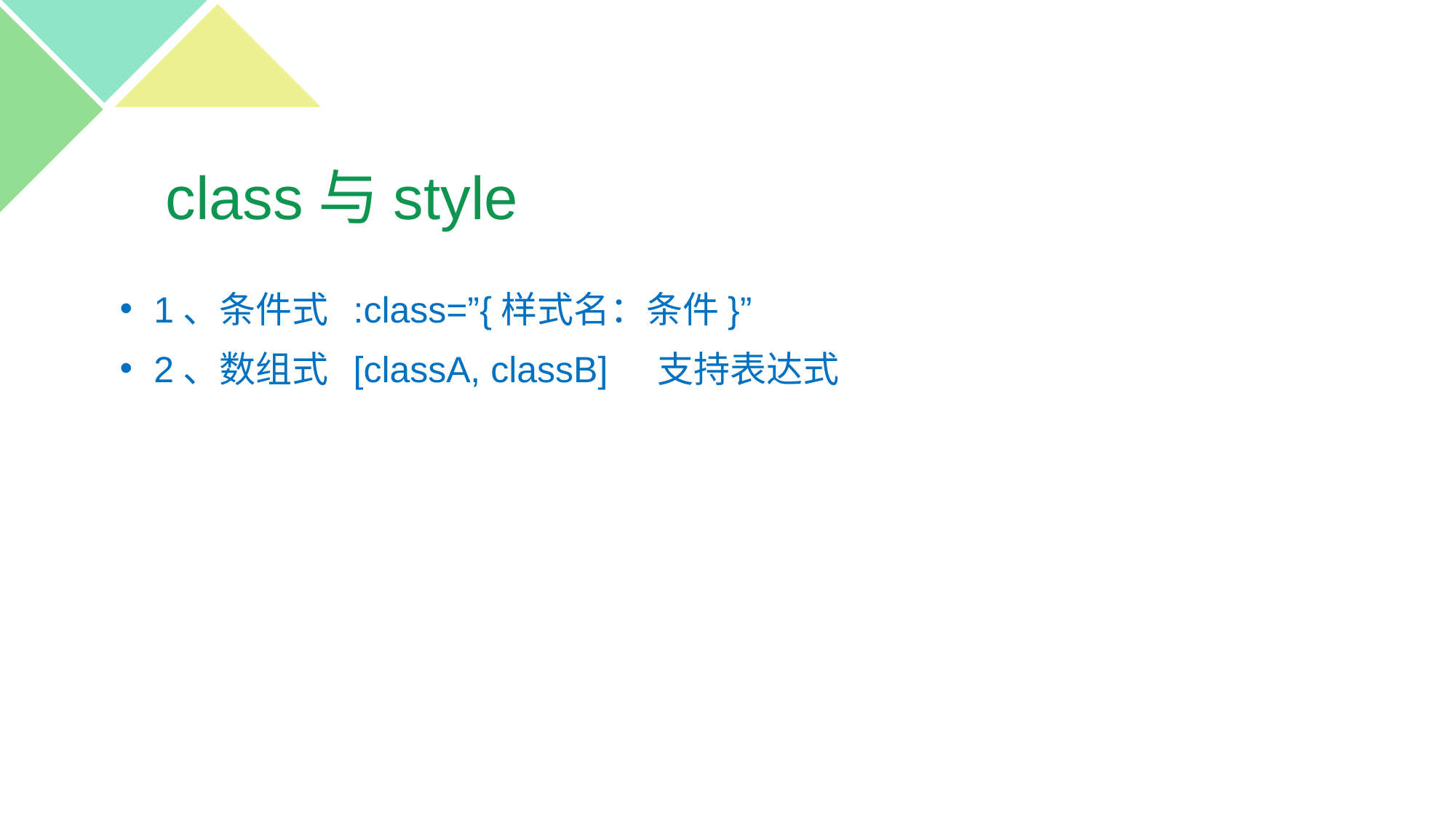

# class与style
1、条件式  :class=”{样式名：条件}”
2、数组式  [classA, classB]    支持表达式